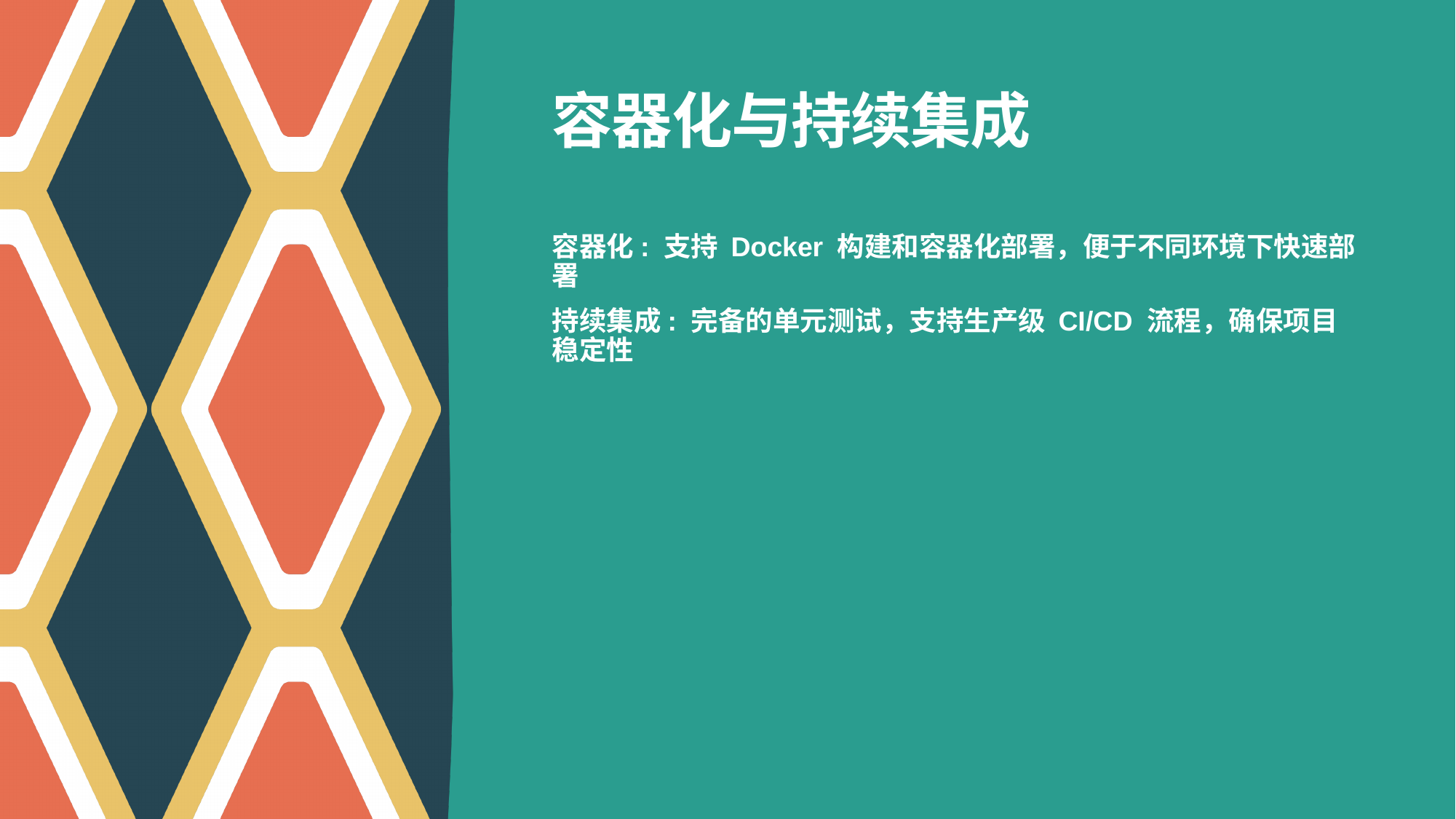

# 容器化与持续集成
容器化: 支持 Docker 构建和容器化部署，便于不同环境下快速部署
持续集成: 完备的单元测试，支持生产级 CI/CD 流程，确保项目稳定性